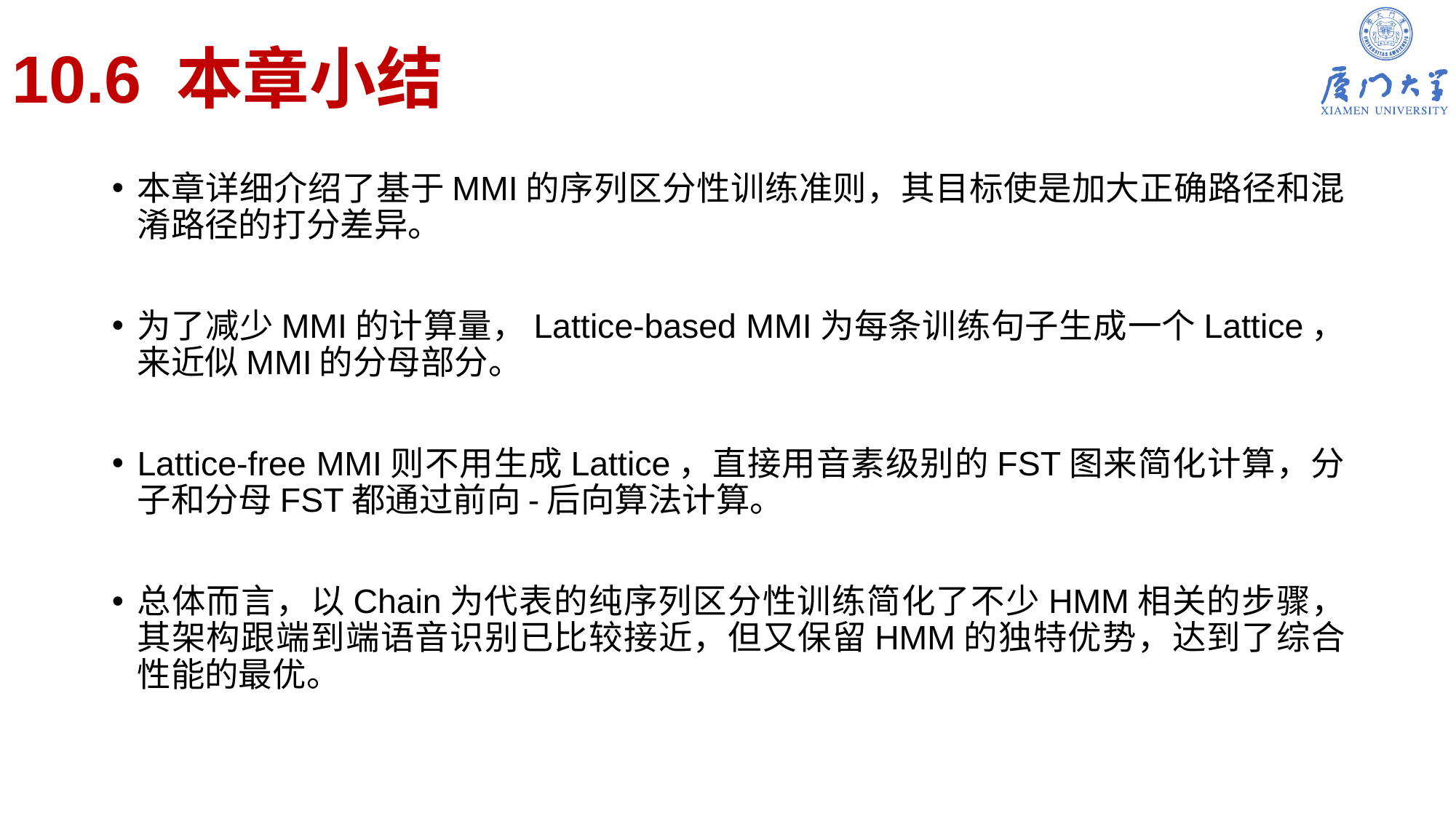

# 10.6 本章小结
本章详细介绍了基于MMI的序列区分性训练准则，其目标使是加大正确路径和混淆路径的打分差异。

为了减少MMI的计算量，Lattice-based MMI为每条训练句子生成一个Lattice，来近似MMI的分母部分。

Lattice-free MMI则不用生成Lattice，直接用音素级别的FST图来简化计算，分子和分母FST都通过前向-后向算法计算。

总体而言，以Chain为代表的纯序列区分性训练简化了不少HMM相关的步骤，其架构跟端到端语音识别已比较接近，但又保留HMM的独特优势，达到了综合性能的最优。